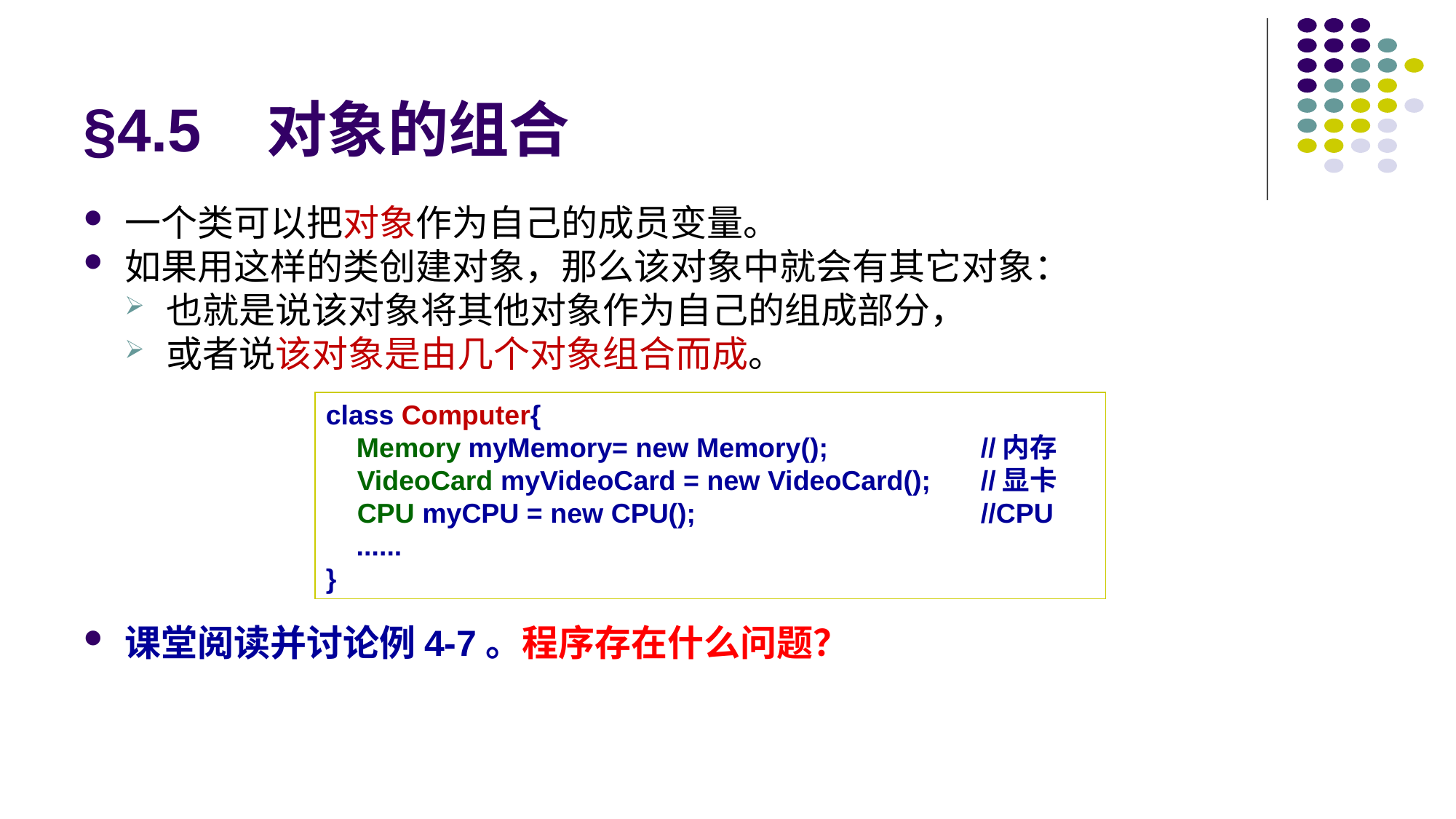

# §4.5   对象的组合
一个类可以把对象作为自己的成员变量。
如果用这样的类创建对象，那么该对象中就会有其它对象：
也就是说该对象将其他对象作为自己的组成部分，
或者说该对象是由几个对象组合而成。

课堂阅读并讨论例4-7。程序存在什么问题？

class Computer{
    Memory myMemory= new Memory();  		//内存
    VideoCard myVideoCard = new VideoCard();	//显卡
    CPU myCPU = new CPU();  			//CPU
    ......
}
70